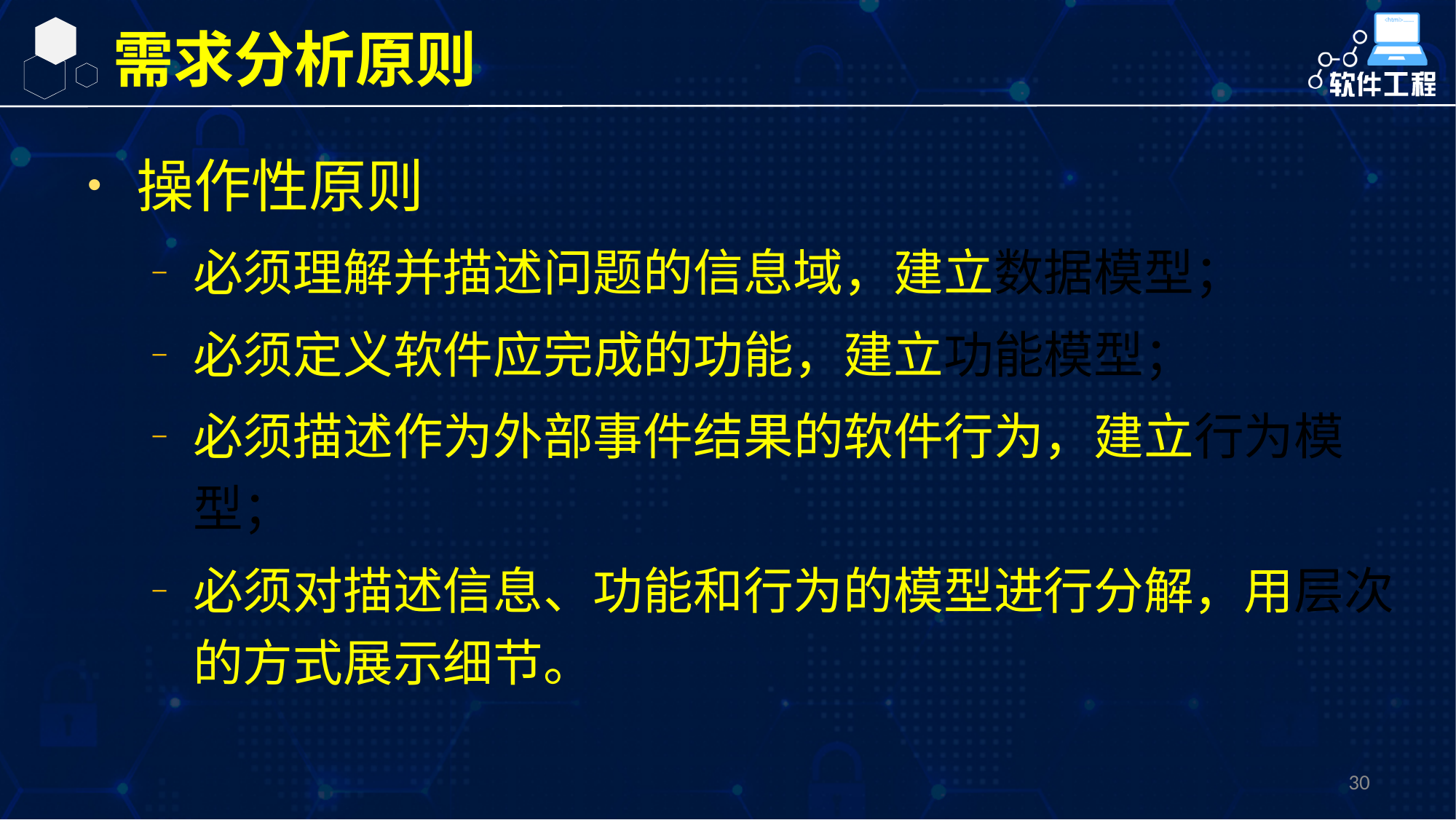

需求分析原则
操作性原则
必须理解并描述问题的信息域，建立数据模型；
必须定义软件应完成的功能，建立功能模型；
必须描述作为外部事件结果的软件行为，建立行为模型；
必须对描述信息、功能和行为的模型进行分解，用层次的方式展示细节。
30